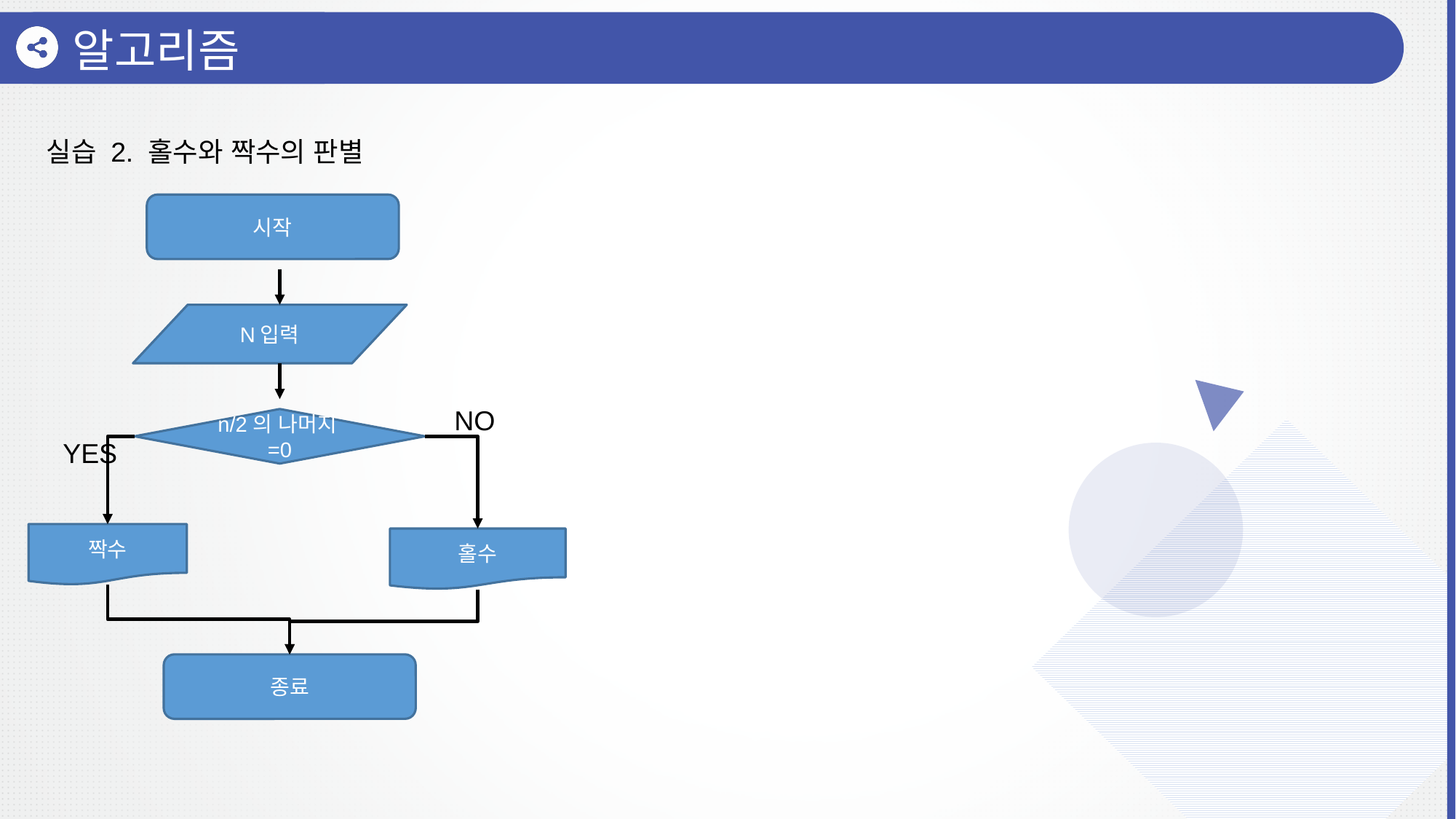

알고리즘
실습 2. 홀수와 짝수의 판별
시작
N입력
 YES
 NO
n/2의 나머지=0
짝수
홀수
종료